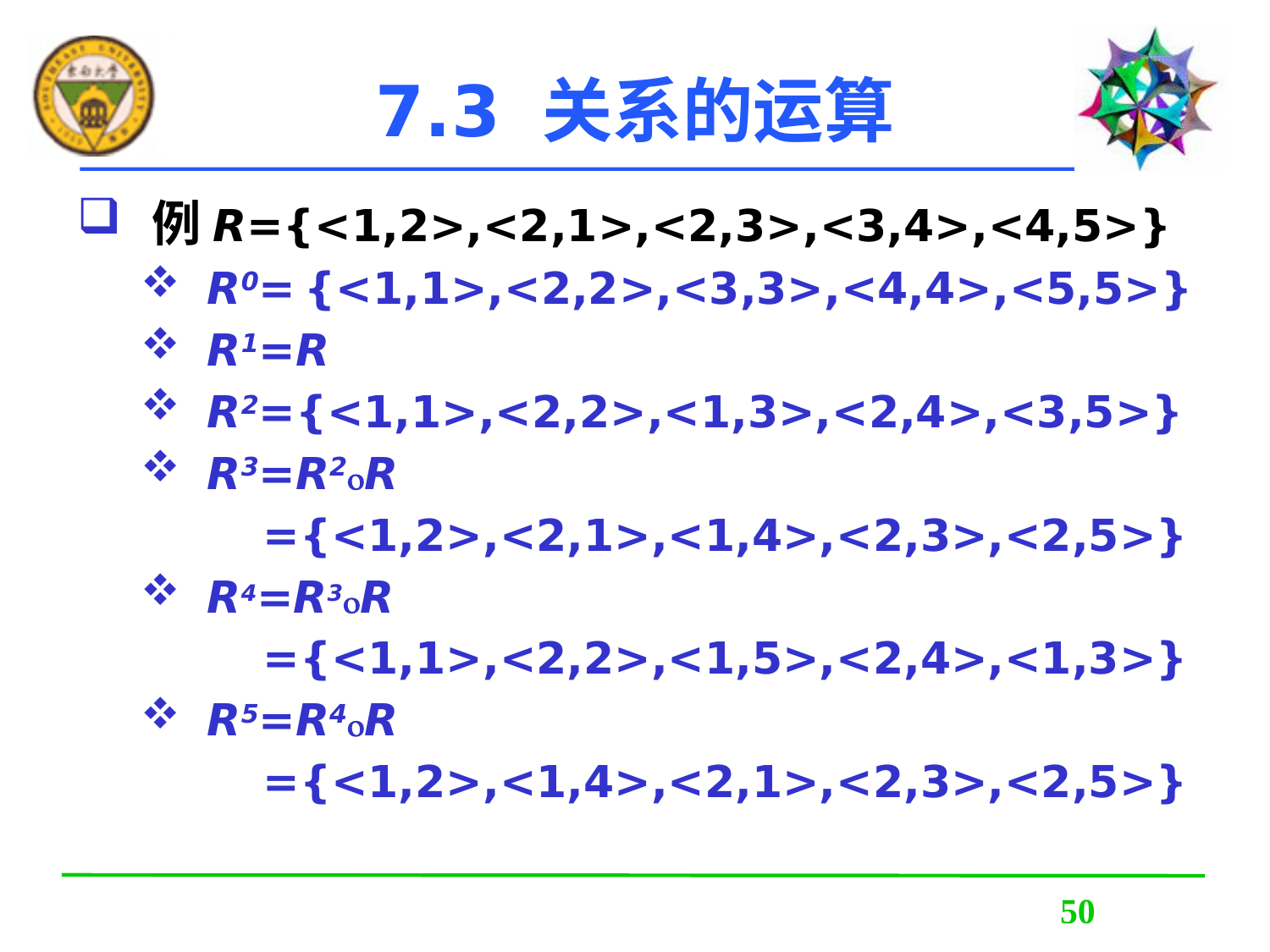

7.3 关系的运算
例R={<1,2>,<2,1>,<2,3>,<3,4>,<4,5>}
R0= {<1,1>,<2,2>,<3,3>,<4,4>,<5,5>}
R1=R
R2={<1,1>,<2,2>,<1,3>,<2,4>,<3,5>}
R3=R2οR
        ={<1,2>,<2,1>,<1,4>,<2,3>,<2,5>}
R4=R3οR
        ={<1,1>,<2,2>,<1,5>,<2,4>,<1,3>}
R5=R4οR
        ={<1,2>,<1,4>,<2,1>,<2,3>,<2,5>}